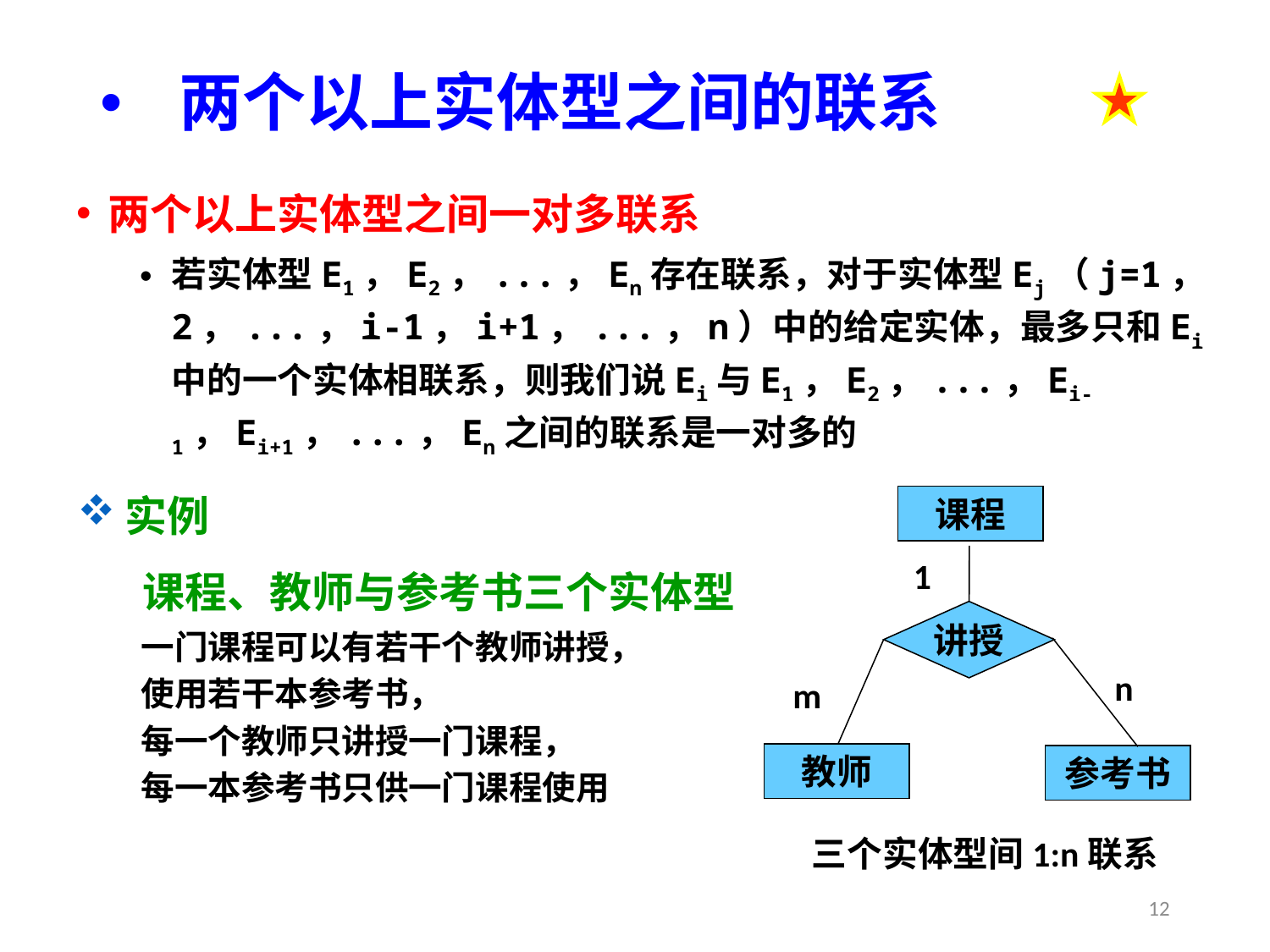

# 两个以上实体型之间的联系

两个以上实体型之间一对多联系
若实体型E1，E2，...，En存在联系，对于实体型Ej（j=1，2，...，i-1，i+1，...，n）中的给定实体，最多只和Ei中的一个实体相联系，则我们说Ei与E1，E2，...，Ei-1，Ei+1，...，En之间的联系是一对多的

实例
    课程、教师与参考书三个实体型
一门课程可以有若干个教师讲授，
使用若干本参考书，
每一个教师只讲授一门课程，
每一本参考书只供一门课程使用
课程

1
讲授

n
m
教师
参考书
三个实体型间1:n联系
12